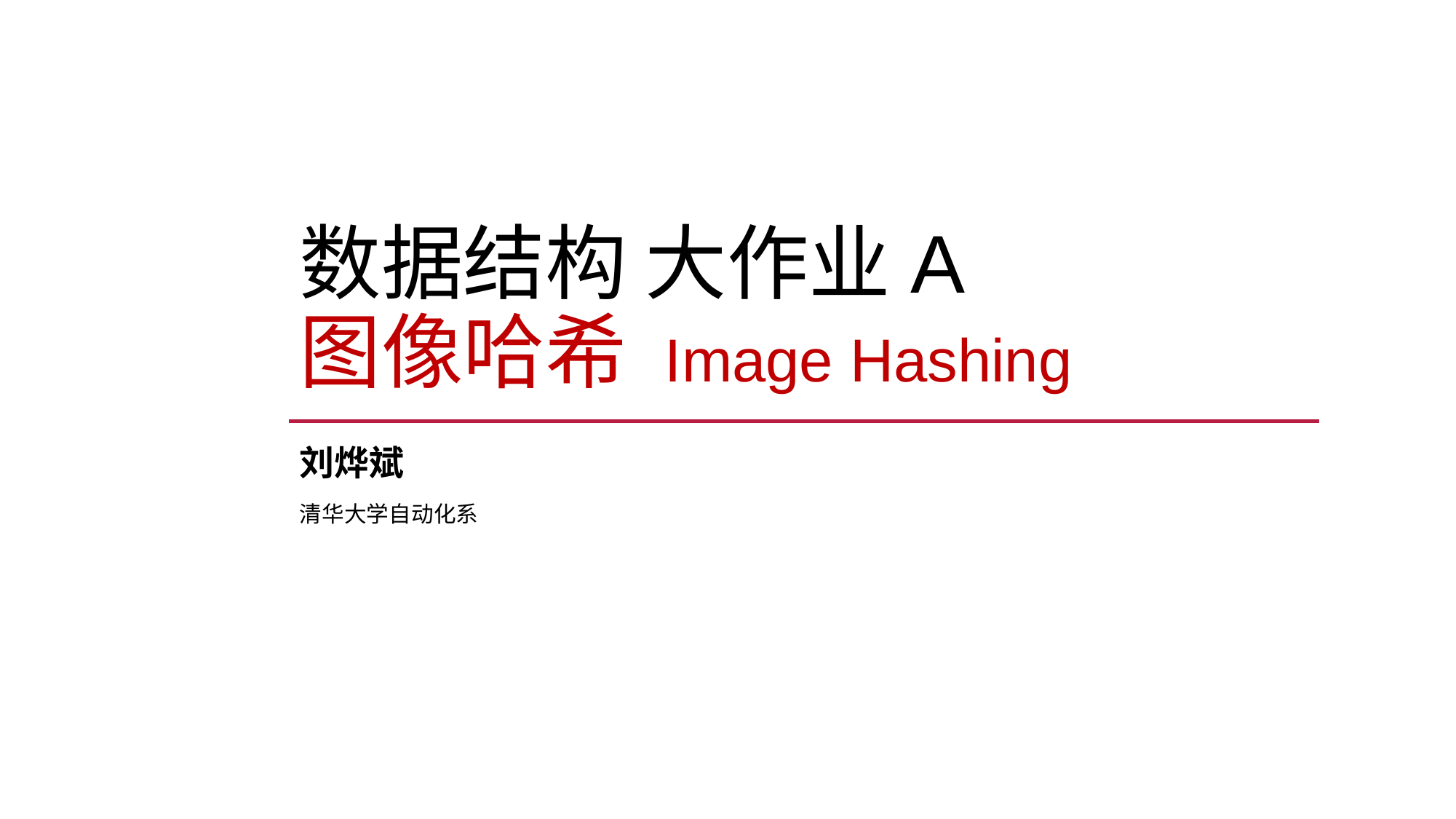

# 数据结构 大作业A 图像哈希 Image Hashing
刘烨斌
清华大学自动化系